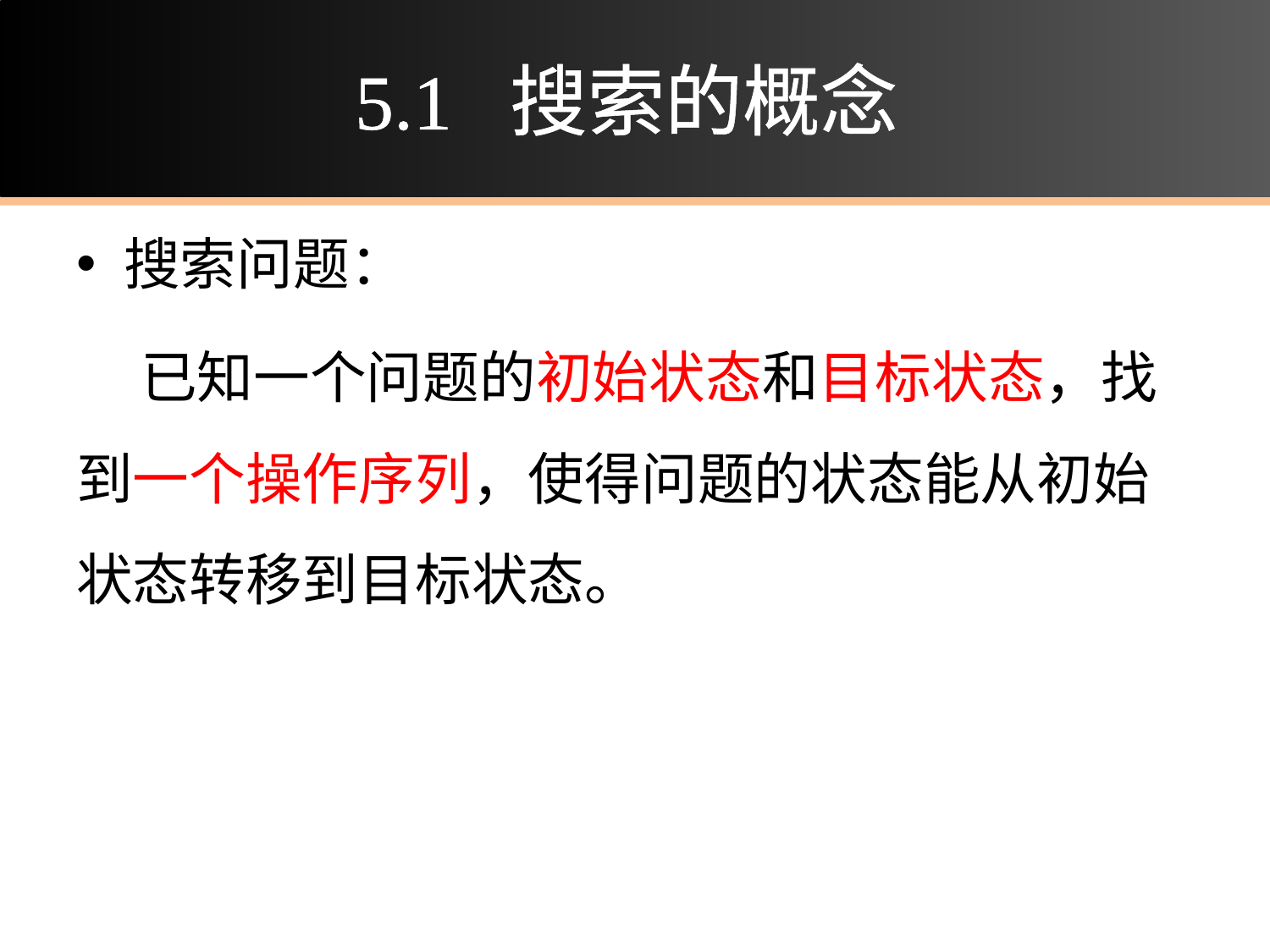

# 5.1  搜索的概念
搜索问题：
    已知一个问题的初始状态和目标状态，找到一个操作序列，使得问题的状态能从初始状态转移到目标状态。